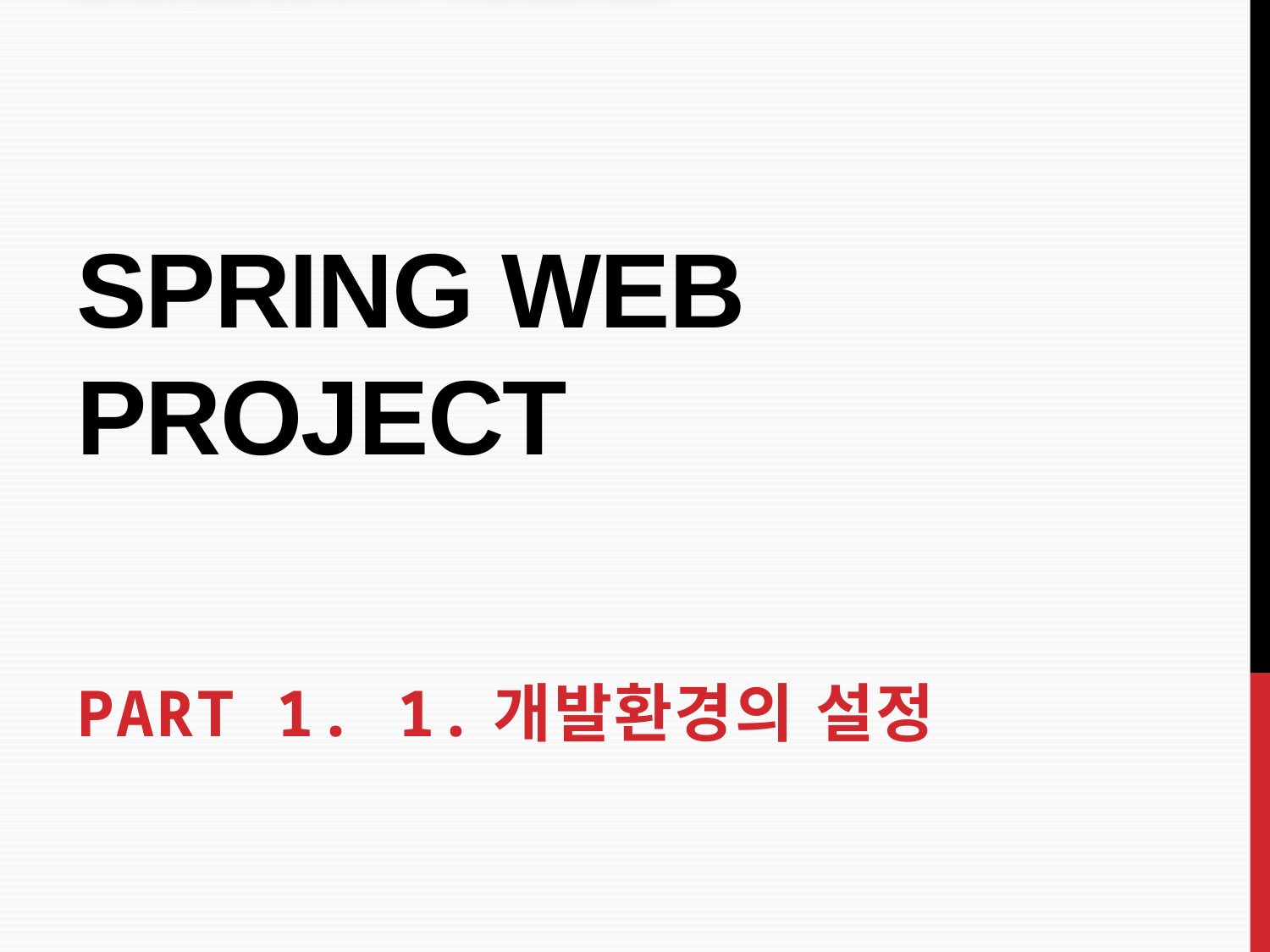

# Spring Web Project
PART 1. 1.개발환경의 설정